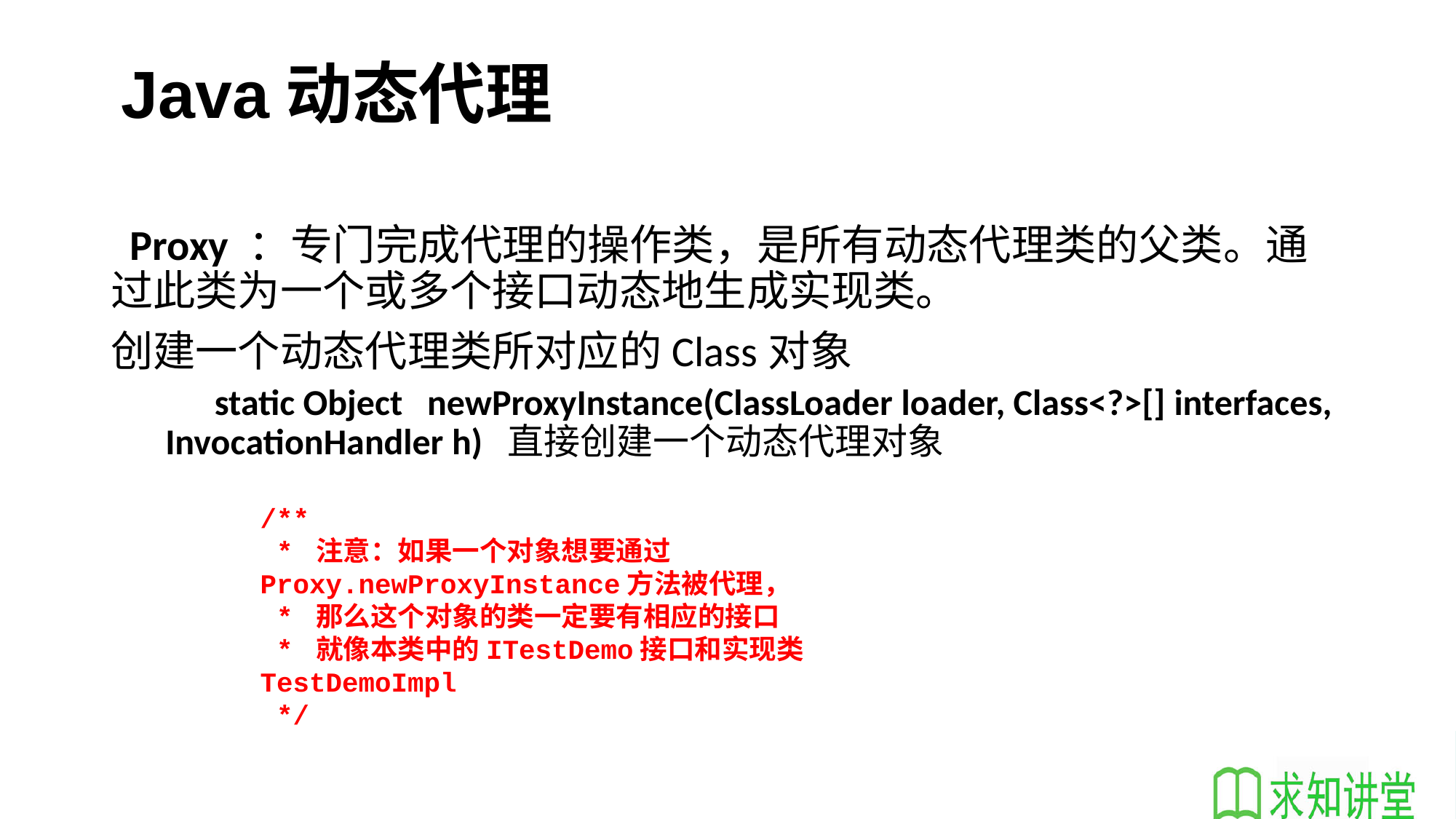

# Java动态代理
  Proxy ：专门完成代理的操作类，是所有动态代理类的父类。通过此类为一个或多个接口动态地生成实现类。
创建一个动态代理类所对应的Class对象
      static Object   newProxyInstance(ClassLoader loader, Class<?>[] interfaces, InvocationHandler h)  直接创建一个动态代理对象

/**
 * 注意：如果一个对象想要通过Proxy.newProxyInstance方法被代理，
 * 那么这个对象的类一定要有相应的接口
 * 就像本类中的ITestDemo接口和实现类TestDemoImpl
 */